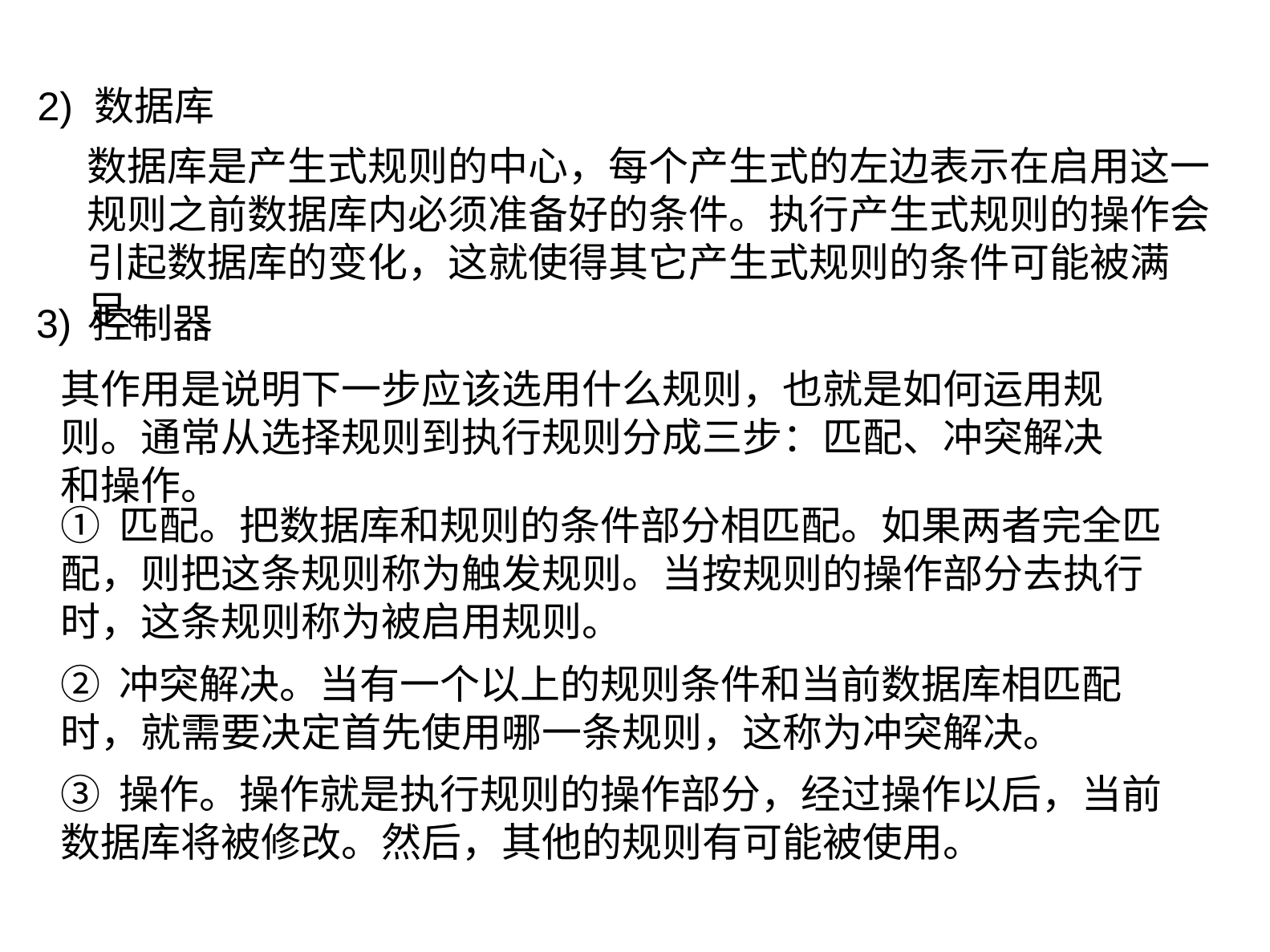

2) 数据库
数据库是产生式规则的中心，每个产生式的左边表示在启用这一规则之前数据库内必须准备好的条件。执行产生式规则的操作会引起数据库的变化，这就使得其它产生式规则的条件可能被满足。
3) 控制器
其作用是说明下一步应该选用什么规则，也就是如何运用规则。通常从选择规则到执行规则分成三步：匹配、冲突解决和操作。
① 匹配。把数据库和规则的条件部分相匹配。如果两者完全匹配，则把这条规则称为触发规则。当按规则的操作部分去执行时，这条规则称为被启用规则。
② 冲突解决。当有一个以上的规则条件和当前数据库相匹配时，就需要决定首先使用哪一条规则，这称为冲突解决。
③ 操作。操作就是执行规则的操作部分，经过操作以后，当前数据库将被修改。然后，其他的规则有可能被使用。